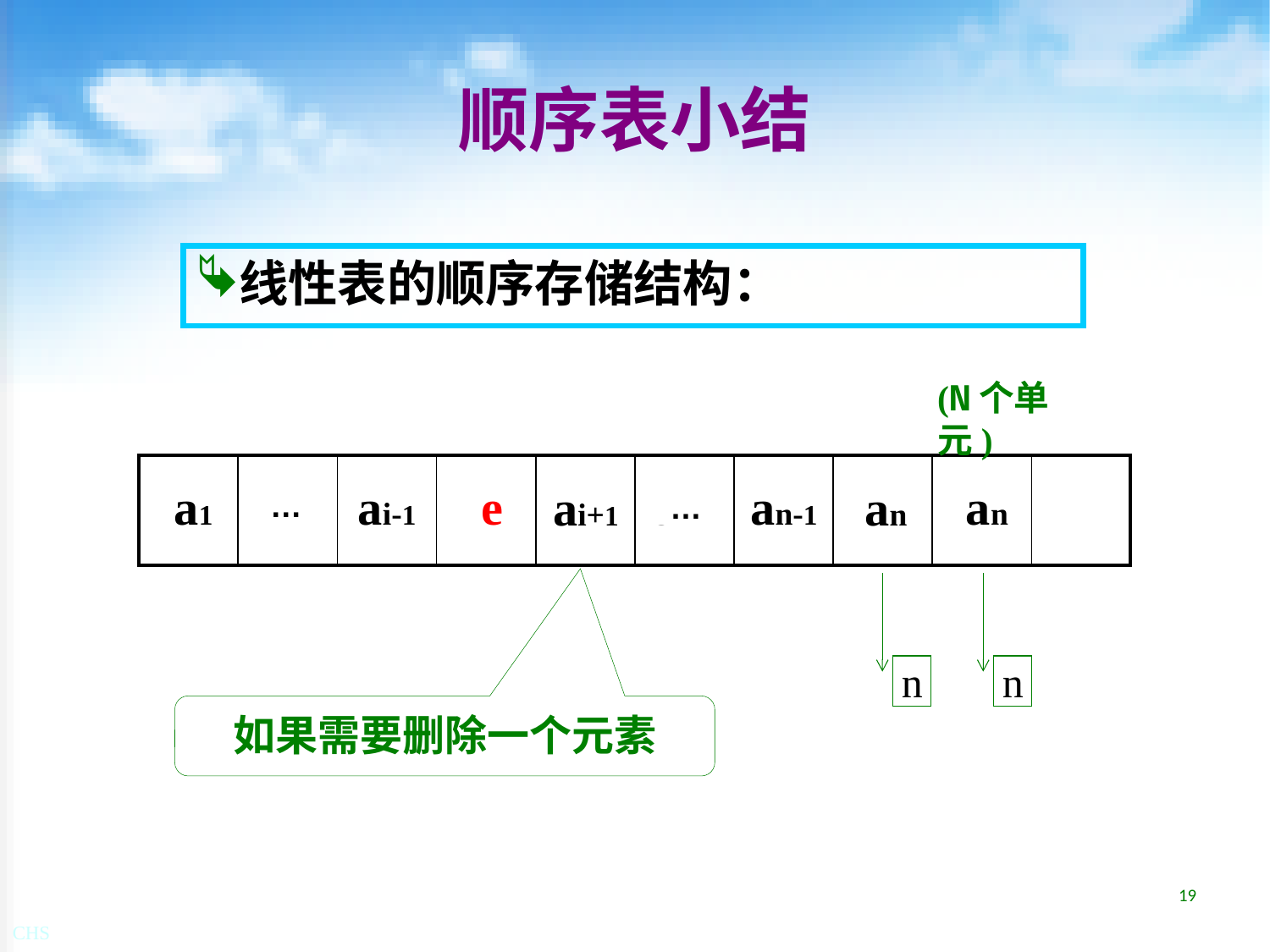

# 顺序表小结
线性表的顺序存储结构：
(N个单元)
|  |  |  |  |  |  |  |  |  |  |
| --- | --- | --- | --- | --- | --- | --- | --- | --- | --- |
a1
ai-1
e
ai
ai
ai+1
ai+1
an-1
an
an
ai+1
an-1
an-1
an
…
…
…
…
n
n
申请一块空间，大小固定
根据需要存储数据元素
如果需要插入一个元素
如果需要删除一个元素
19